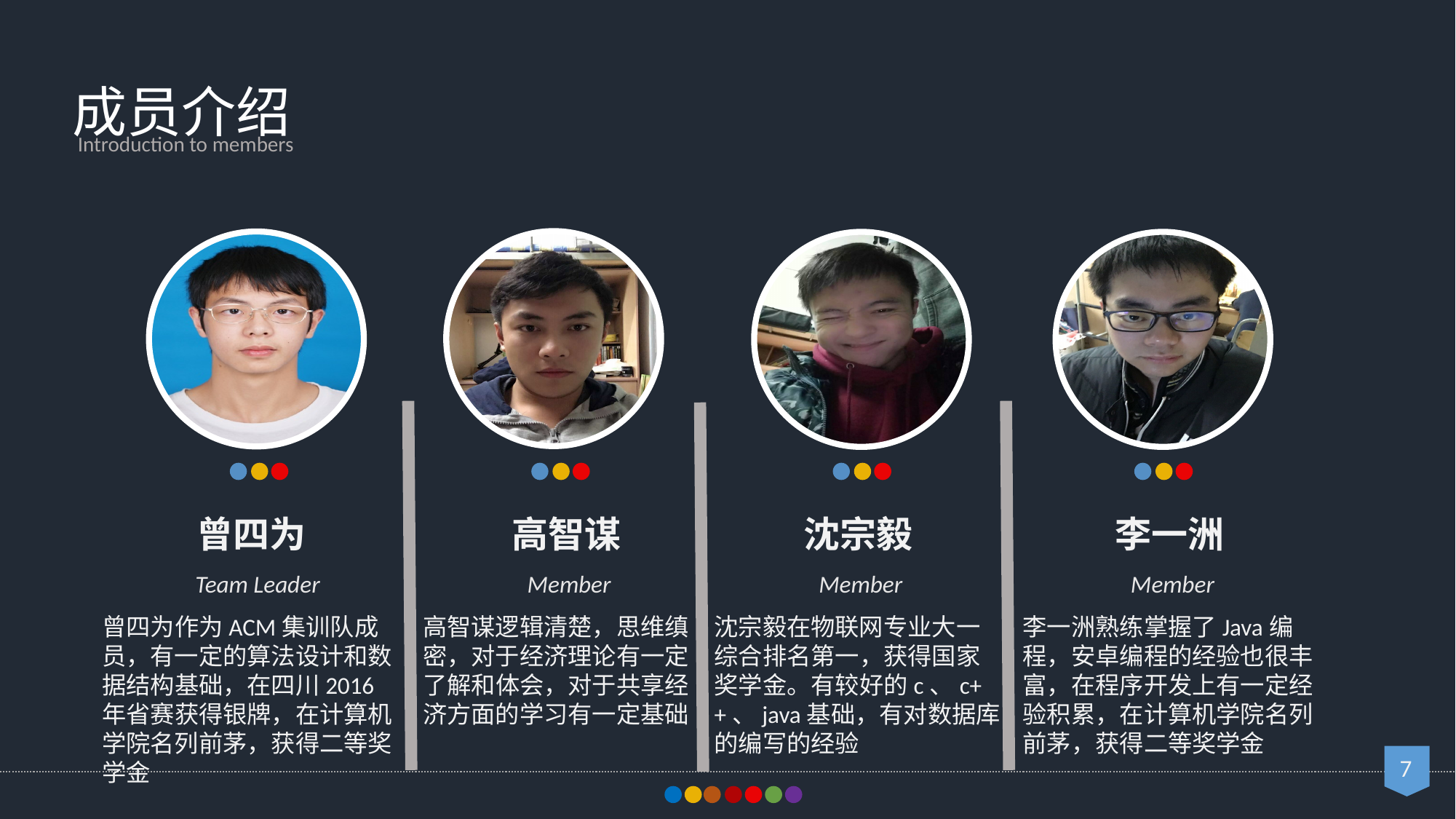

成员介绍
Introduction to members

曾四为
  Team Leader
曾四为作为ACM集训队成员，有一定的算法设计和数据结构基础，在四川2016年省赛获得银牌，在计算机学院名列前茅，获得二等奖学金
高智谋
 Member
高智谋逻辑清楚，思维缜密，对于经济理论有一定了解和体会，对于共享经济方面的学习有一定基础
沈宗毅
 Member
沈宗毅在物联网专业大一综合排名第一，获得国家奖学金。有较好的c、c++、java基础，有对数据库的编写的经验
李一洲
 Member
李一洲熟练掌握了Java编程，安卓编程的经验也很丰富，在程序开发上有一定经验积累，在计算机学院名列前茅，获得二等奖学金

7